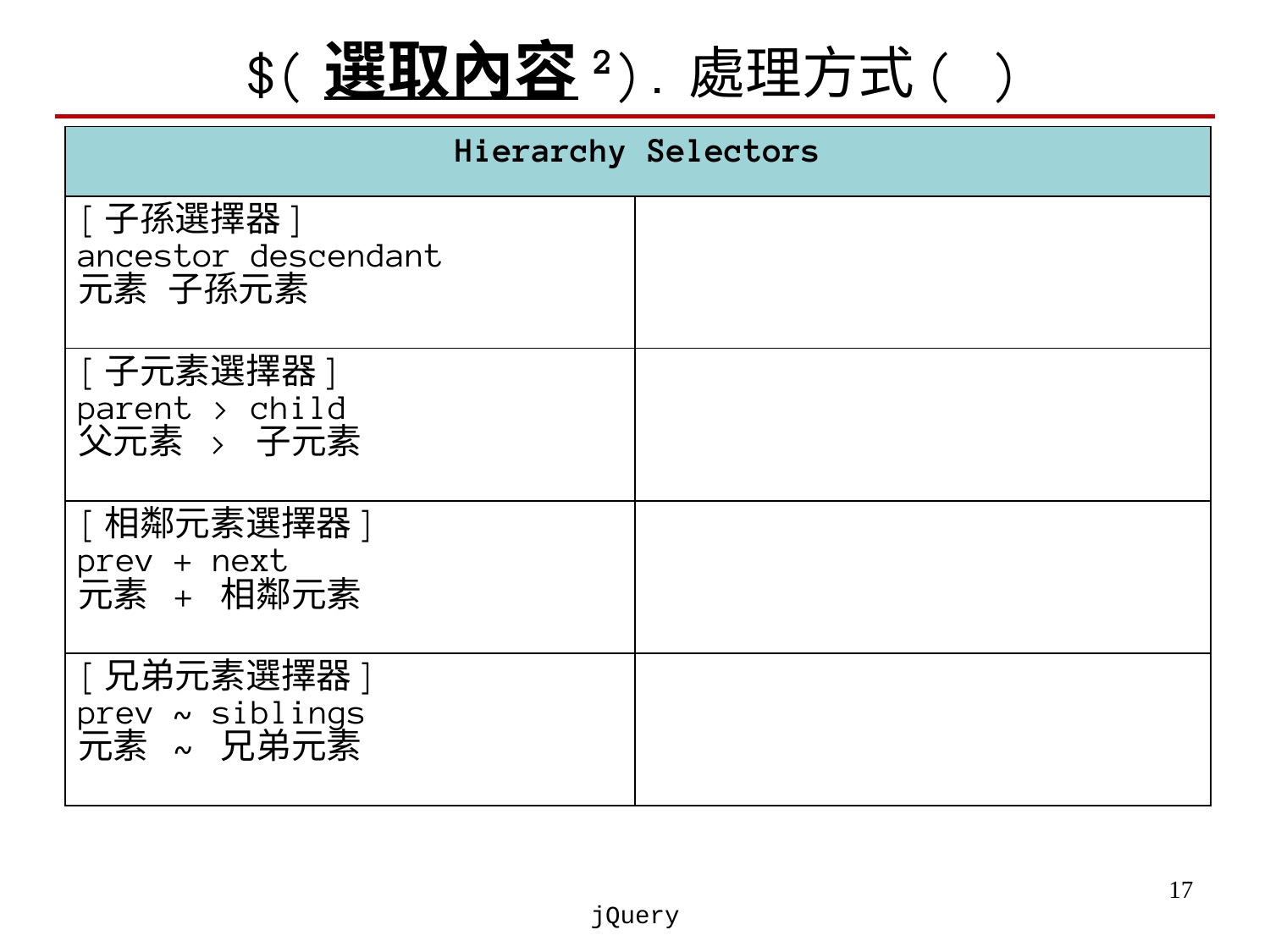

# $(選取內容2).處理方式( )
| Hierarchy Selectors |  |
| --- | --- |
| [子孫選擇器] ancestor descendant 元素 子孫元素 |  |
| [子元素選擇器] parent > child 父元素 > 子元素 |  |
| [相鄰元素選擇器] prev + next 元素 + 相鄰元素 |  |
| [兄弟元素選擇器] prev ~ siblings 元素 ~ 兄弟元素 |  |
17
jQuery